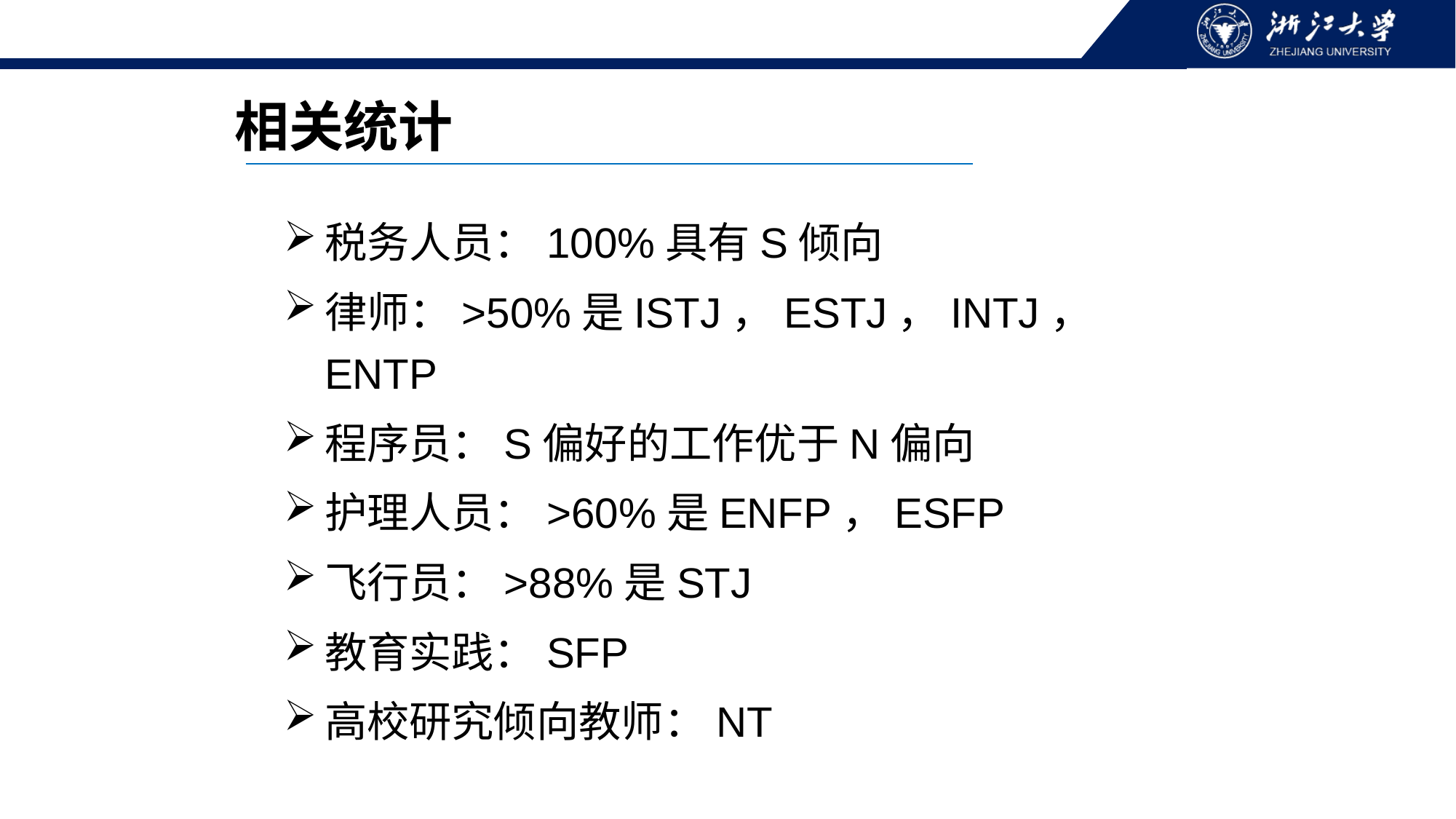

相关统计
税务人员：100%具有S倾向
律师：>50%是ISTJ，ESTJ，INTJ，ENTP
程序员：S偏好的工作优于N偏向
护理人员：>60%是ENFP，ESFP
飞行员：>88%是STJ
教育实践：SFP
高校研究倾向教师：NT